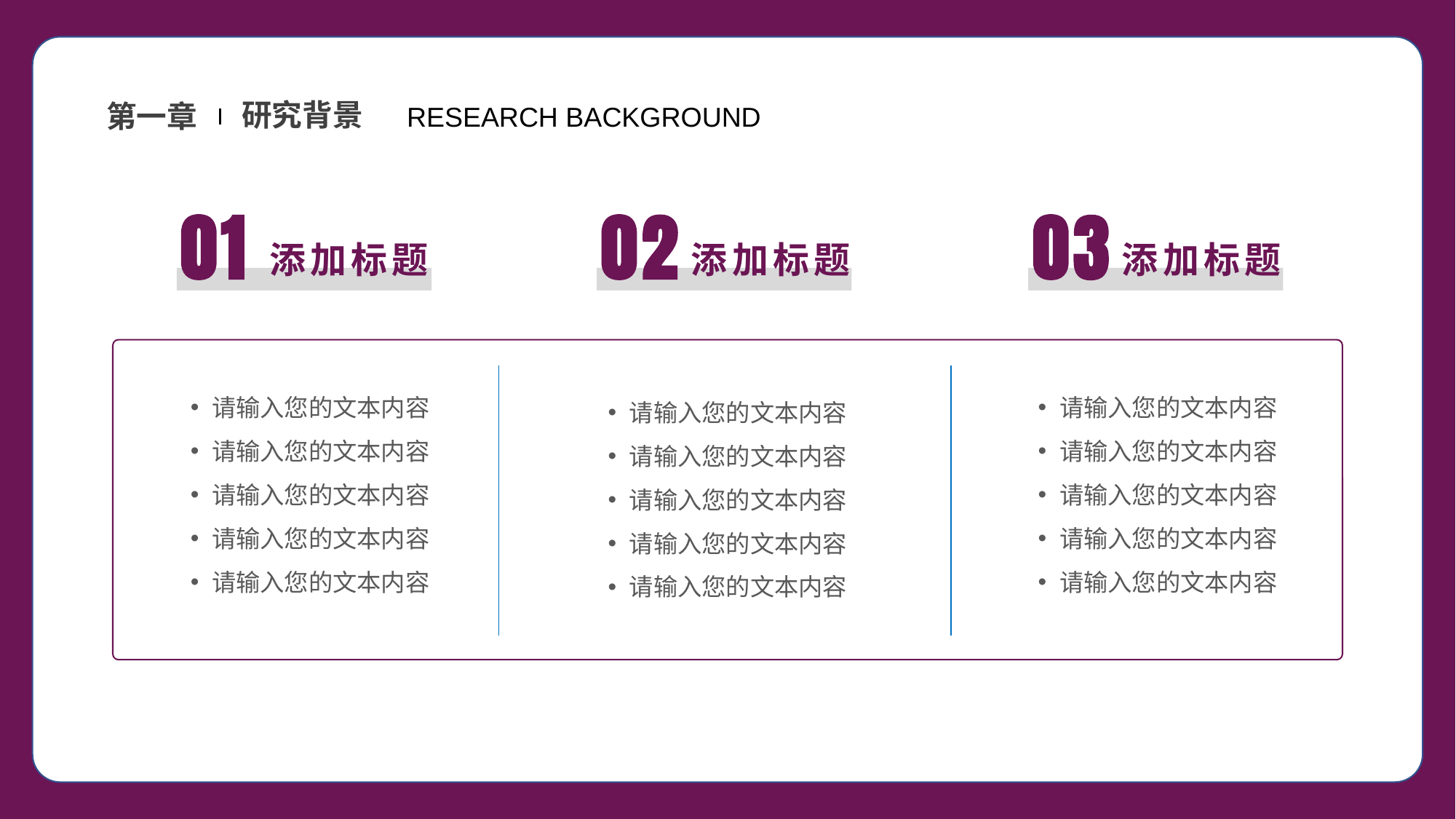

研究背景
第一章
RESEARCH BACKGROUND
01
02
03
添加标题
添加标题
添加标题

请输入您的文本内容
请输入您的文本内容
请输入您的文本内容
请输入您的文本内容
请输入您的文本内容
请输入您的文本内容
请输入您的文本内容
请输入您的文本内容
请输入您的文本内容
请输入您的文本内容
请输入您的文本内容
请输入您的文本内容
请输入您的文本内容
请输入您的文本内容
请输入您的文本内容